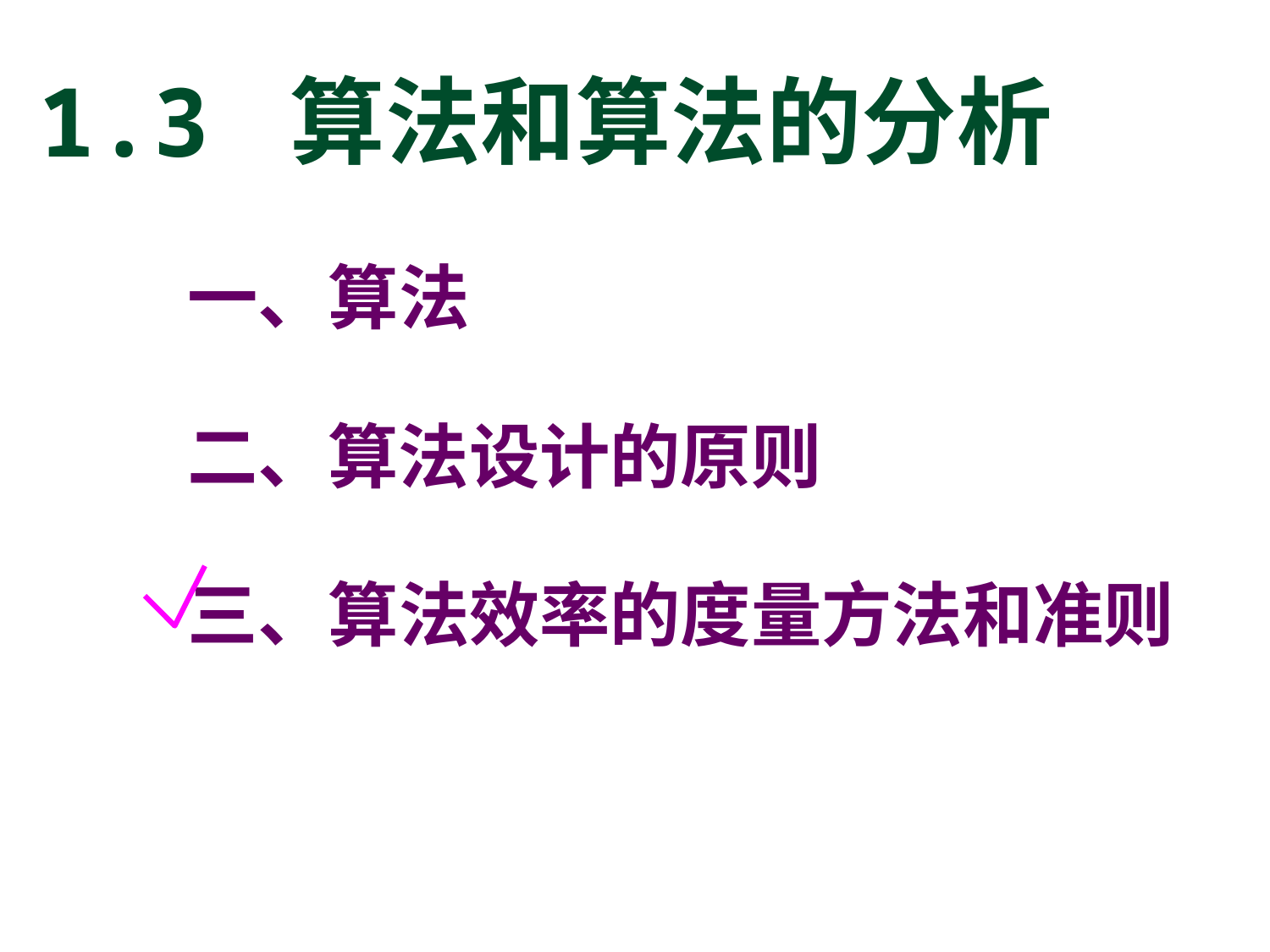

1.3 算法和算法的分析
一、算法
二、算法设计的原则
三、算法效率的度量方法和准则